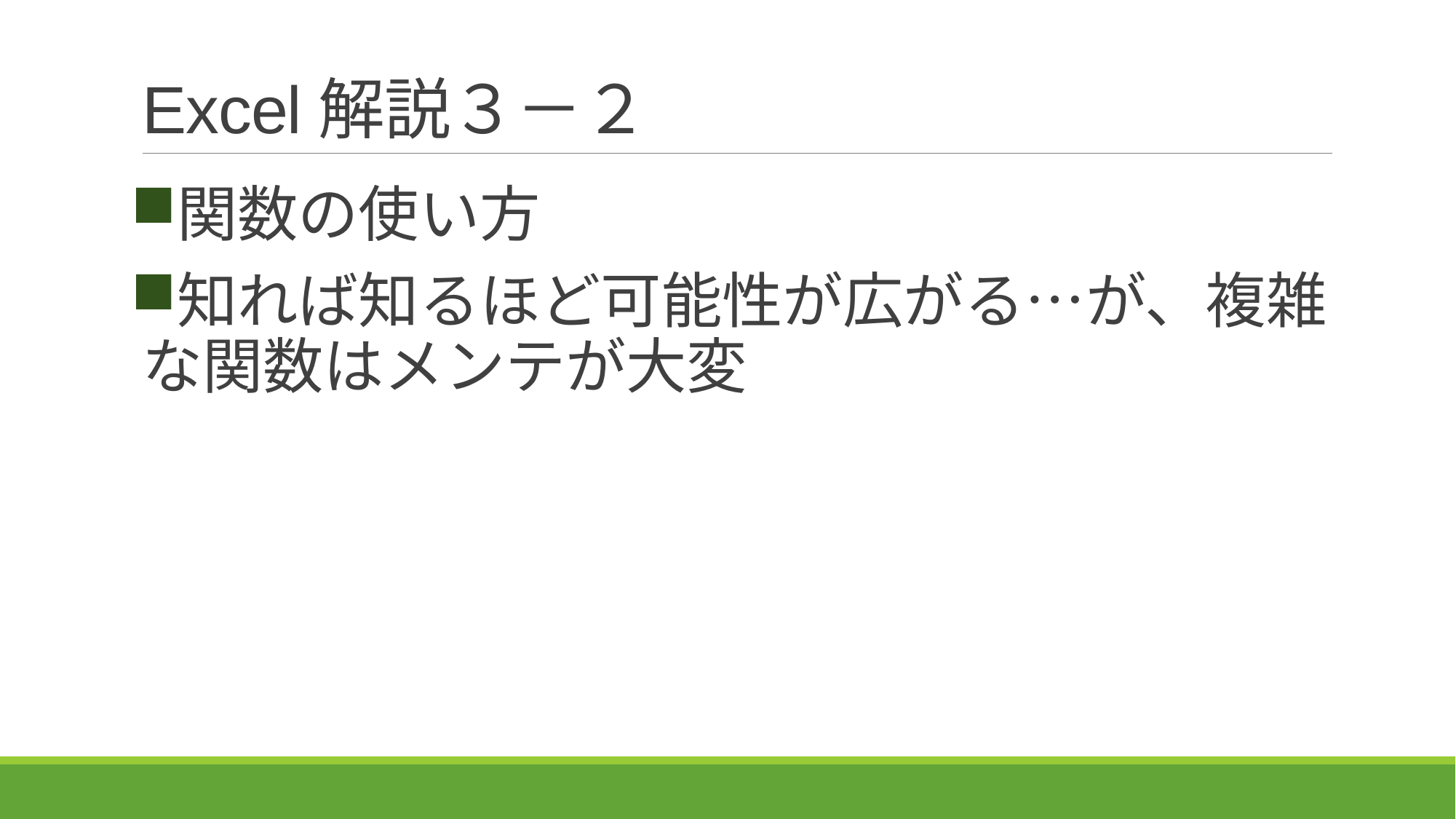

# Excel解説３－２
関数の使い方
知れば知るほど可能性が広がる…が、複雑な関数はメンテが大変